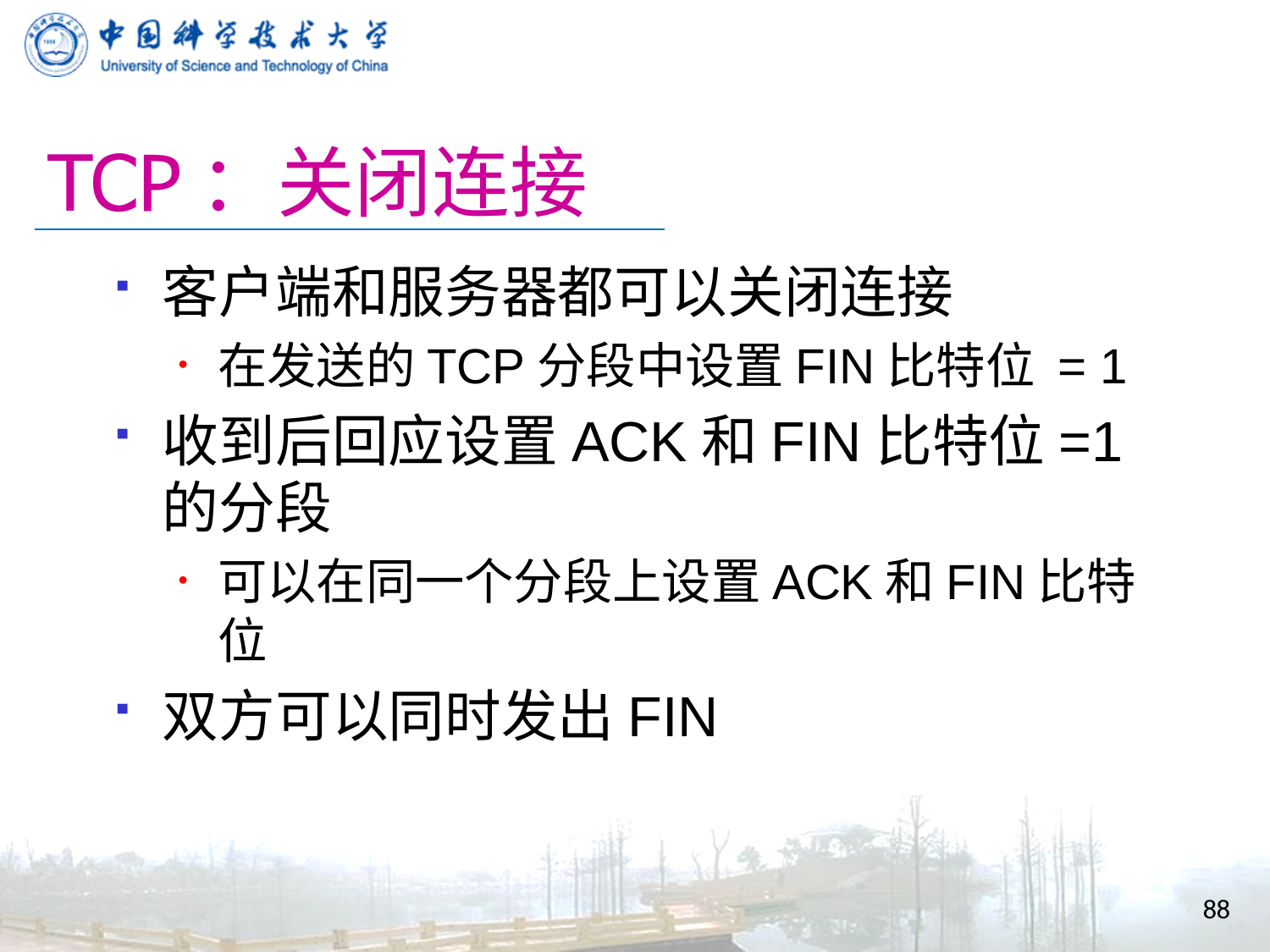

# TCP：关闭连接
客户端和服务器都可以关闭连接
在发送的TCP分段中设置FIN比特位 = 1
收到后回应设置ACK和FIN比特位=1的分段
可以在同一个分段上设置ACK和FIN比特位
双方可以同时发出FIN
88